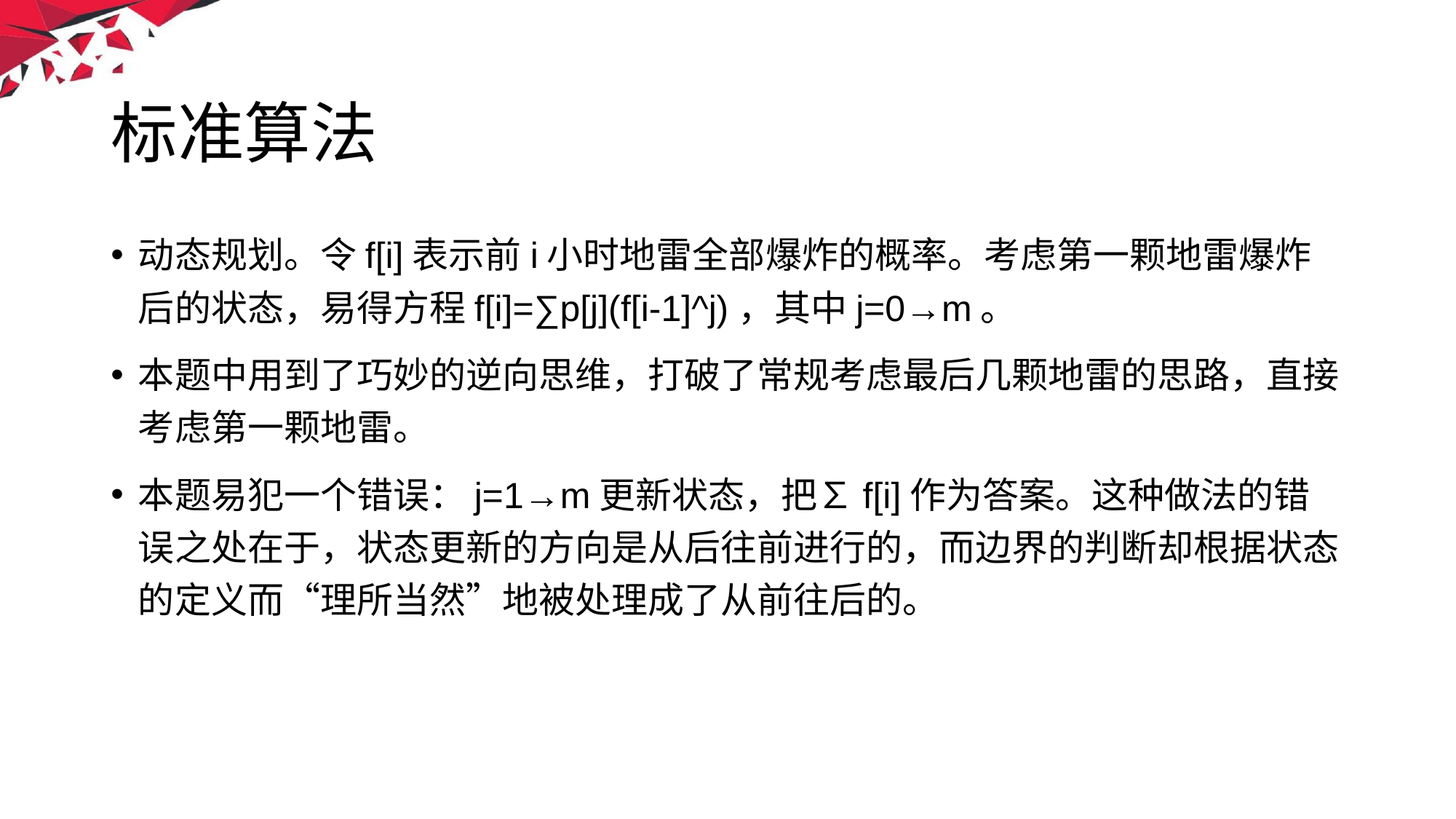

# 标准算法
动态规划。令f[i]表示前i小时地雷全部爆炸的概率。考虑第一颗地雷爆炸后的状态，易得方程f[i]=∑p[j](f[i-1]^j)，其中j=0→m。
本题中用到了巧妙的逆向思维，打破了常规考虑最后几颗地雷的思路，直接考虑第一颗地雷。
本题易犯一个错误：j=1→m更新状态，把∑f[i]作为答案。这种做法的错误之处在于，状态更新的方向是从后往前进行的，而边界的判断却根据状态的定义而“理所当然”地被处理成了从前往后的。